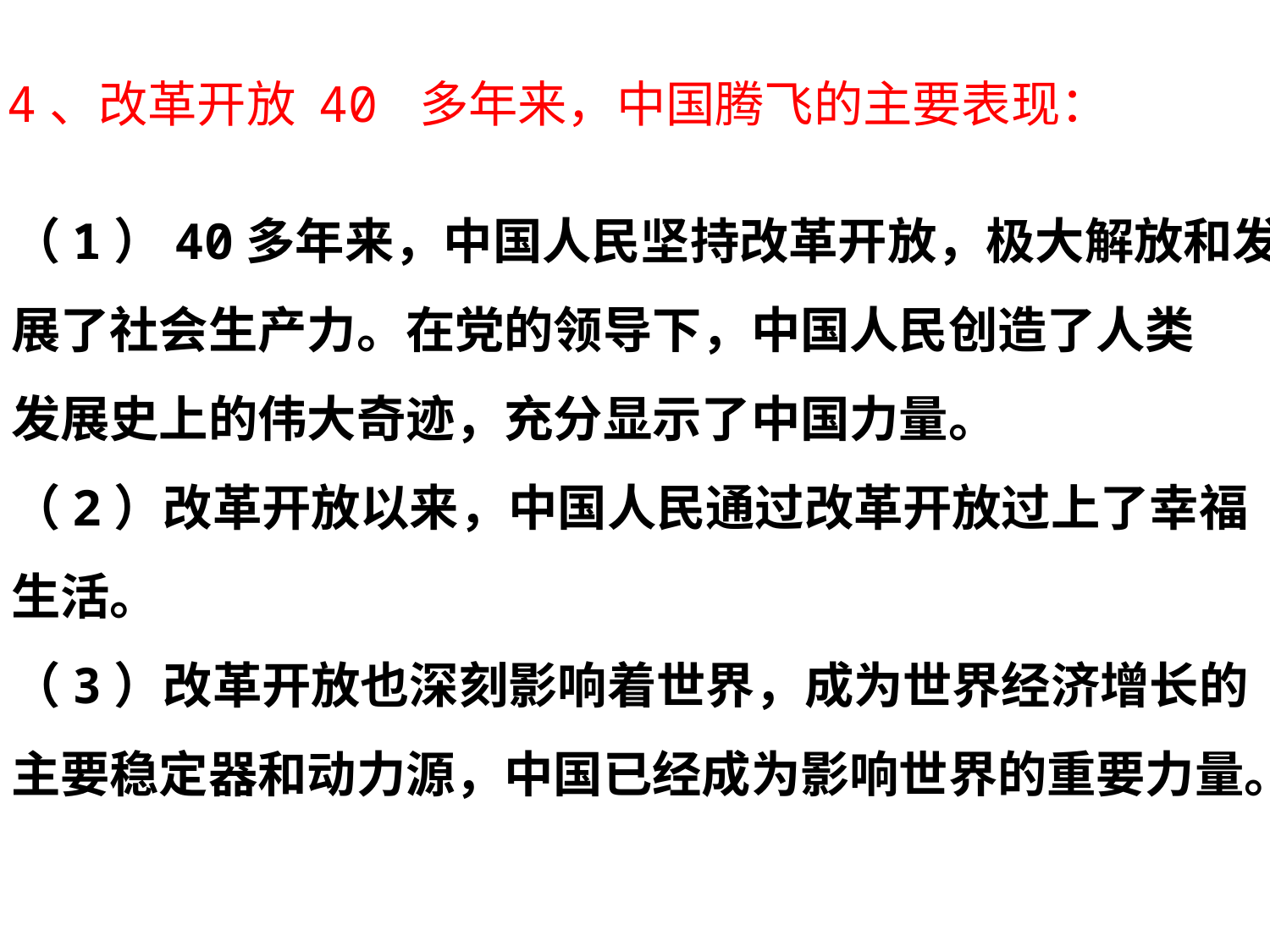

4、改革开放 40 多年来，中国腾飞的主要表现：
（1）40多年来，中国人民坚持改革开放，极大解放和发
展了社会生产力。在党的领导下，中国人民创造了人类
发展史上的伟大奇迹，充分显示了中国力量。
（2）改革开放以来，中国人民通过改革开放过上了幸福
生活。
（3）改革开放也深刻影响着世界，成为世界经济增长的
主要稳定器和动力源，中国已经成为影响世界的重要力量。